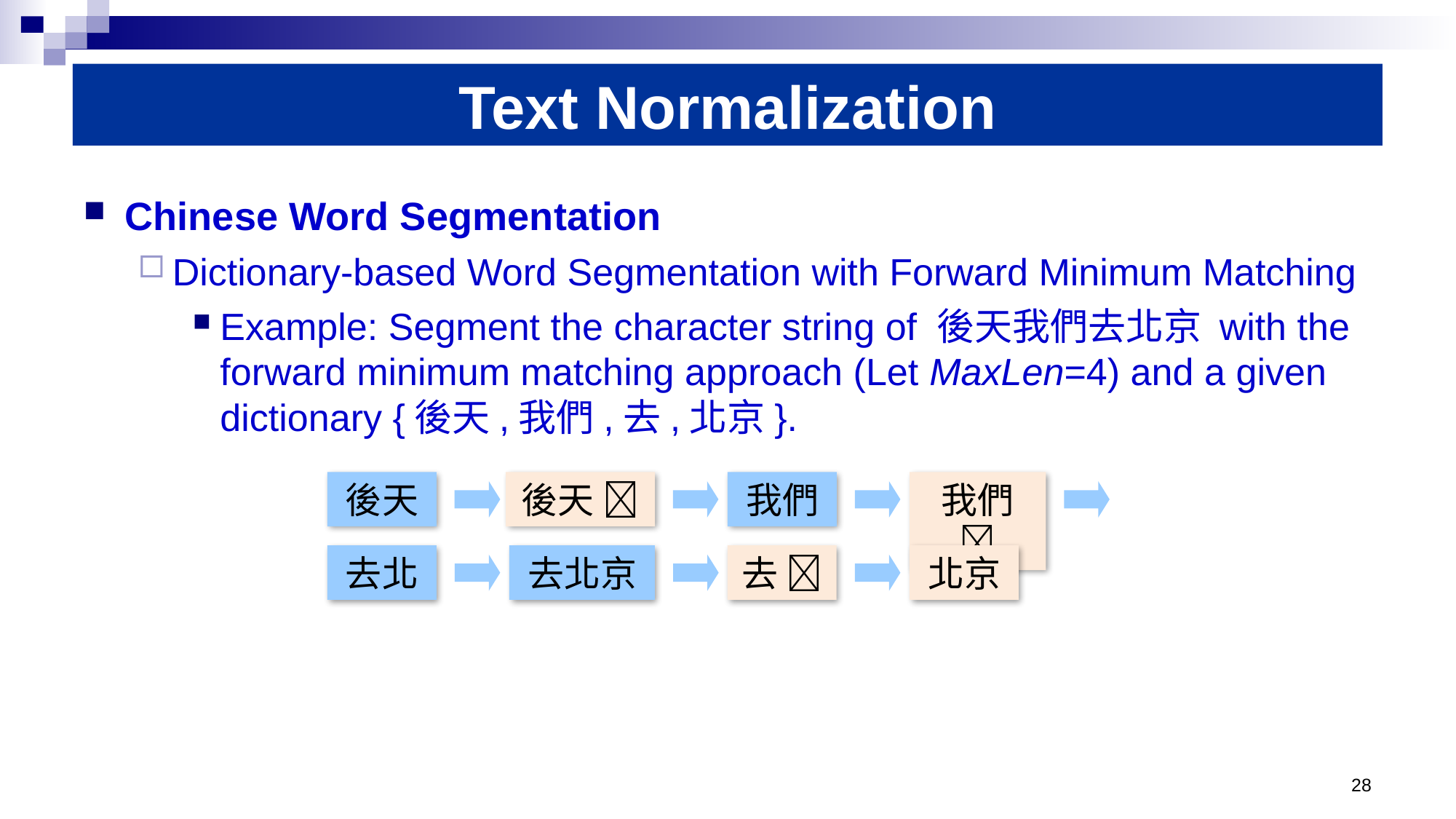

# Text Normalization
Chinese Word Segmentation
Dictionary-based Word Segmentation with Forward Minimum Matching
Example: Segment the character string of 後天我們去北京 with the forward minimum matching approach (Let MaxLen=4) and a given dictionary {後天,我們,去,北京}.

後天
後天 ∧

我們

我們 ∧

去北
去北京

去 ∧

北京

28